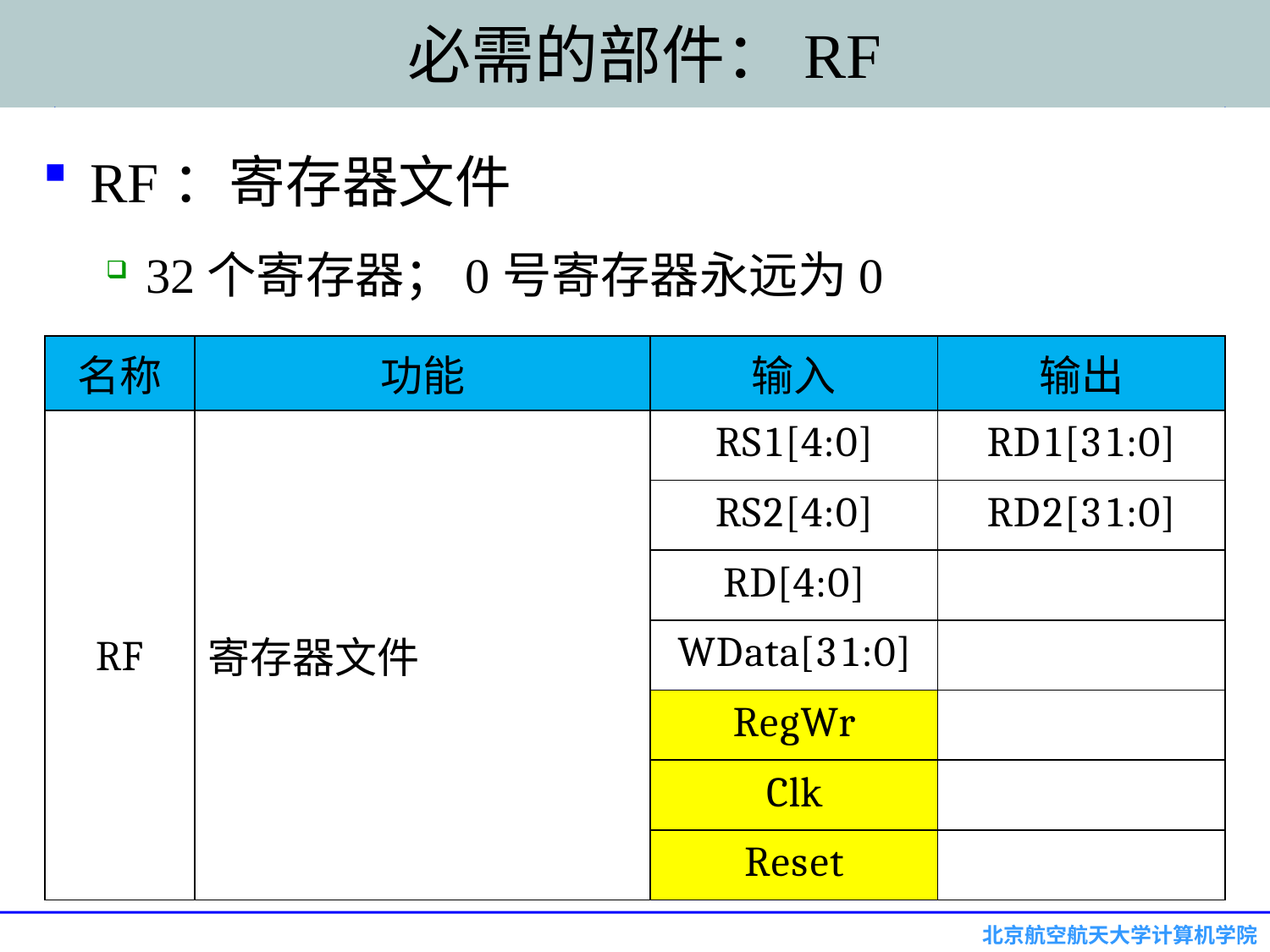

# 必需的部件：RF
RF：寄存器文件
32个寄存器；0号寄存器永远为0
| 名称 | 功能 | 输入 | 输出 |
| --- | --- | --- | --- |
| RF | 寄存器文件 | RS1[4:0] | RD1[31:0] |
|  |  | RS2[4:0] | RD2[31:0] |
|  |  | RD[4:0] |  |
|  |  | WData[31:0] |  |
|  |  | RegWr |  |
|  |  | Clk |  |
|  |  | Reset |  |